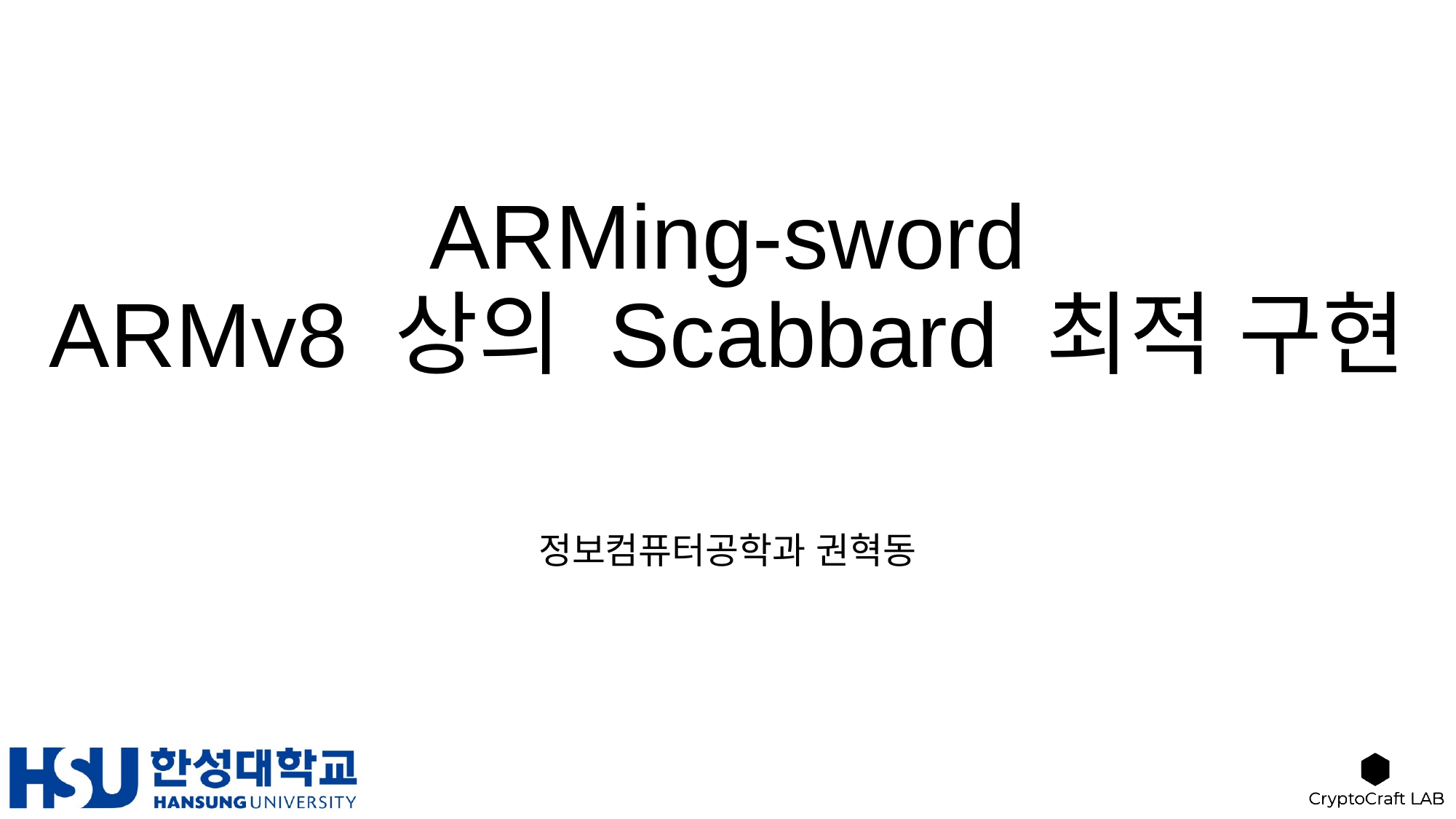

# ARMing-sword ARMv8 상의 Scabbard 최적 구현
정보컴퓨터공학과 권혁동